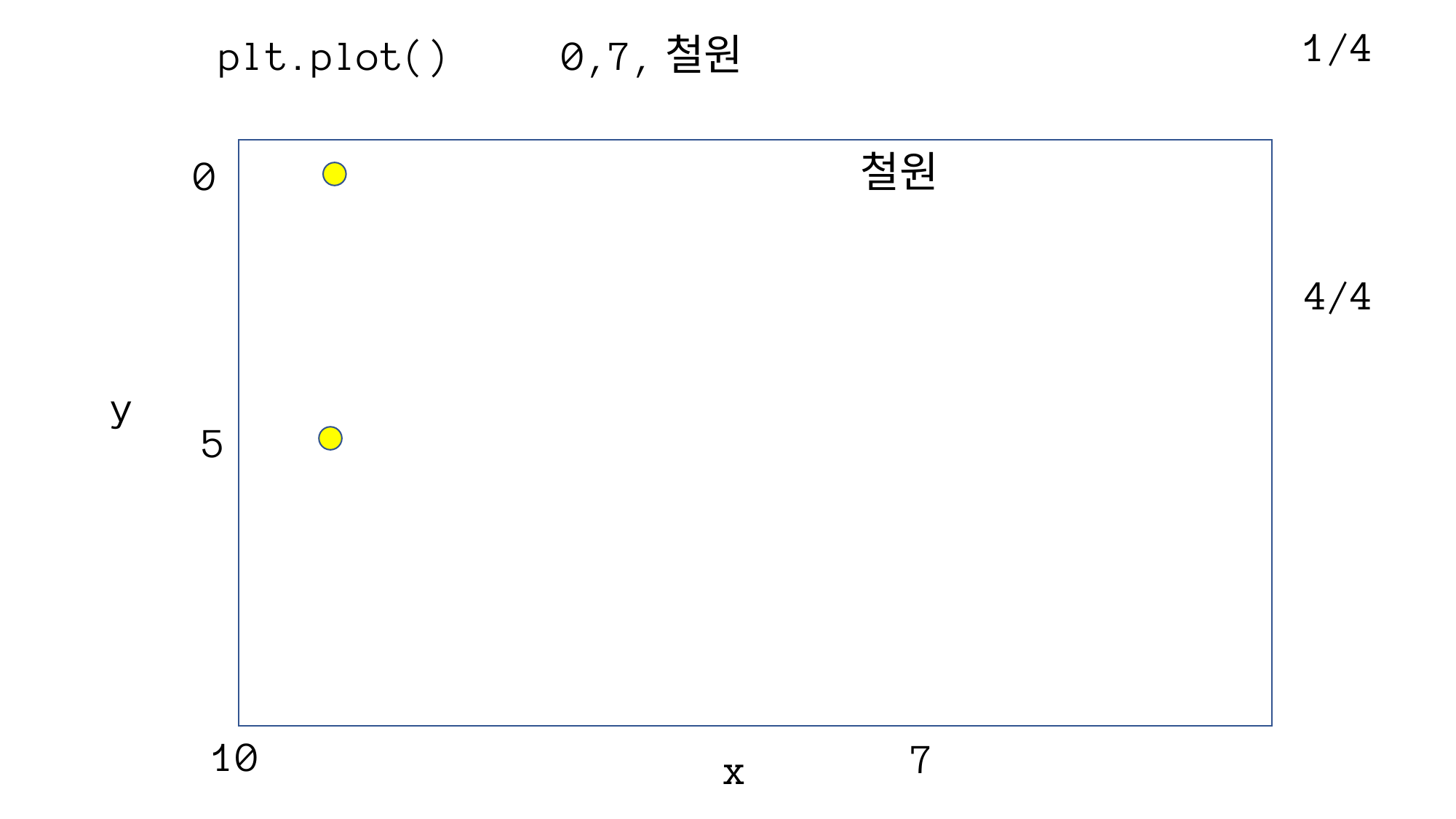

1/4
plt.plot()
0,7,철원

철원
0

4/4
y
5

10
7
x